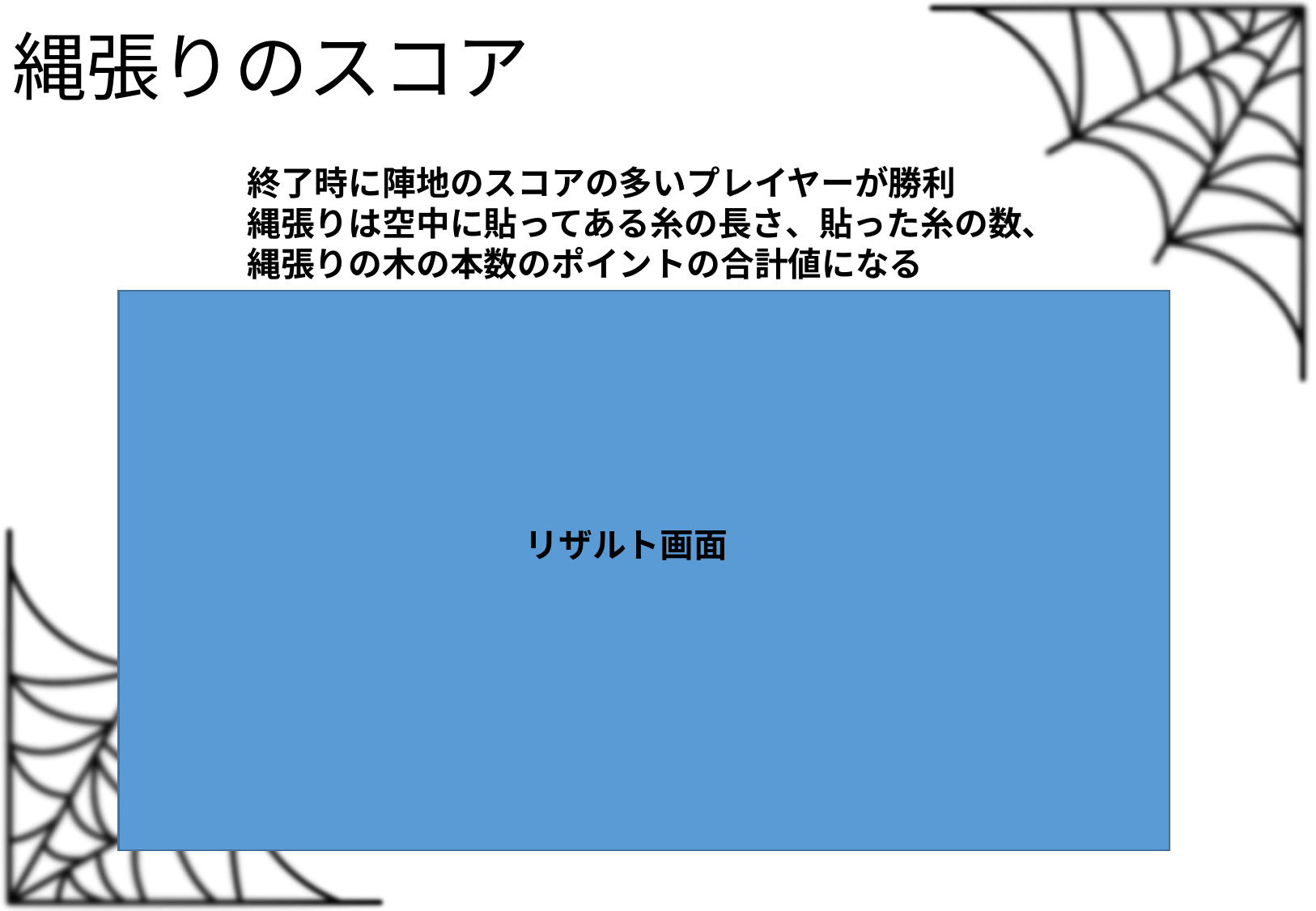

# 縄張りのスコア
終了時に陣地のスコアの多いプレイヤーが勝利
縄張りは空中に貼ってある糸の長さ、貼った糸の数、
縄張りの木の本数のポイントの合計値になる

リザルト画面